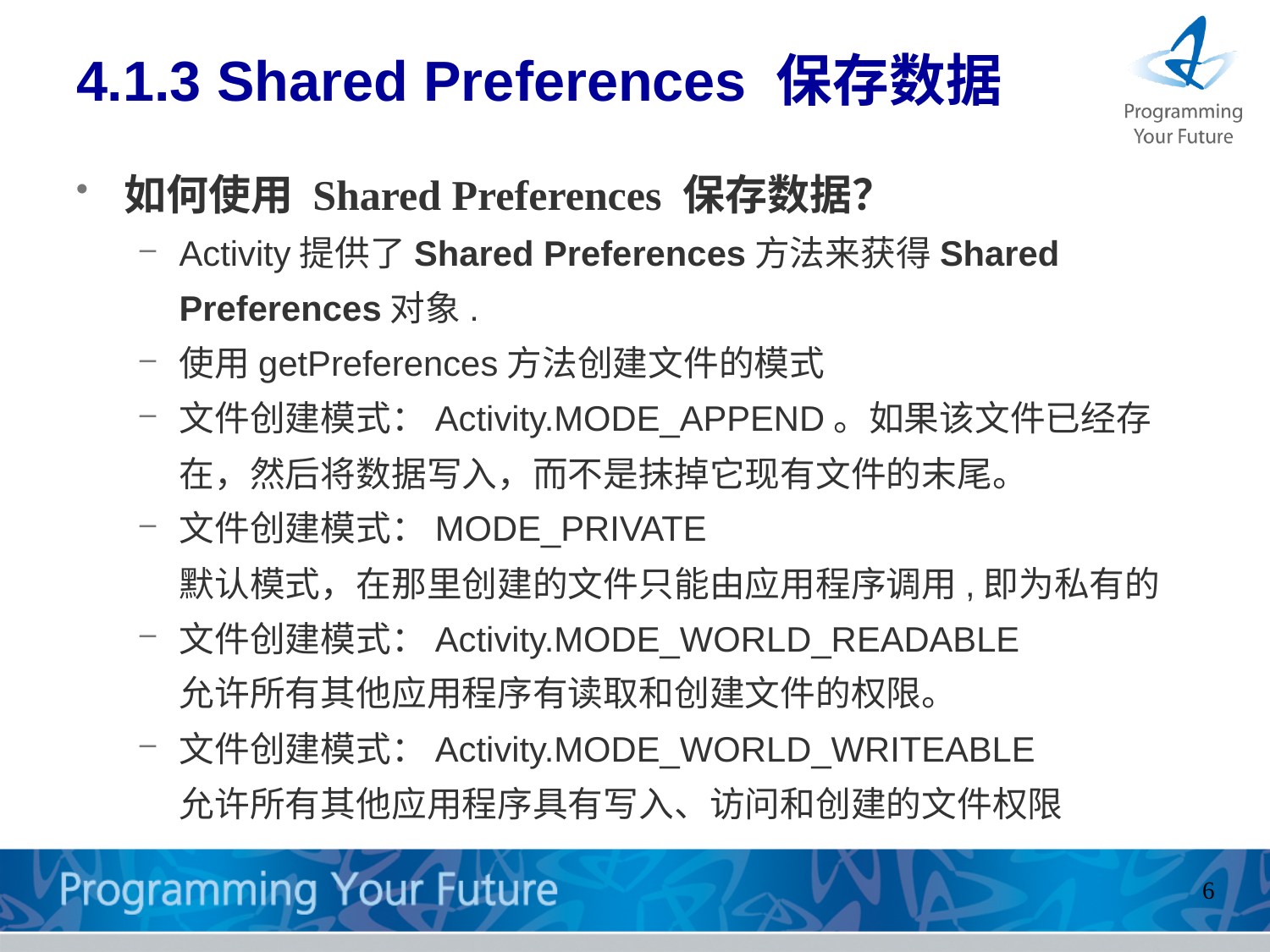

# 4.1.3 Shared Preferences 保存数据
如何使用 Shared Preferences 保存数据？
Activity提供了Shared Preferences方法来获得Shared Preferences对象.
使用getPreferences方法创建文件的模式
文件创建模式：Activity.MODE_APPEND。如果该文件已经存在，然后将数据写入，而不是抹掉它现有文件的末尾。
文件创建模式：MODE_PRIVATE
默认模式，在那里创建的文件只能由应用程序调用,即为私有的
文件创建模式：Activity.MODE_WORLD_READABLE
允许所有其他应用程序有读取和创建文件的权限。
文件创建模式：Activity.MODE_WORLD_WRITEABLE
允许所有其他应用程序具有写入、访问和创建的文件权限